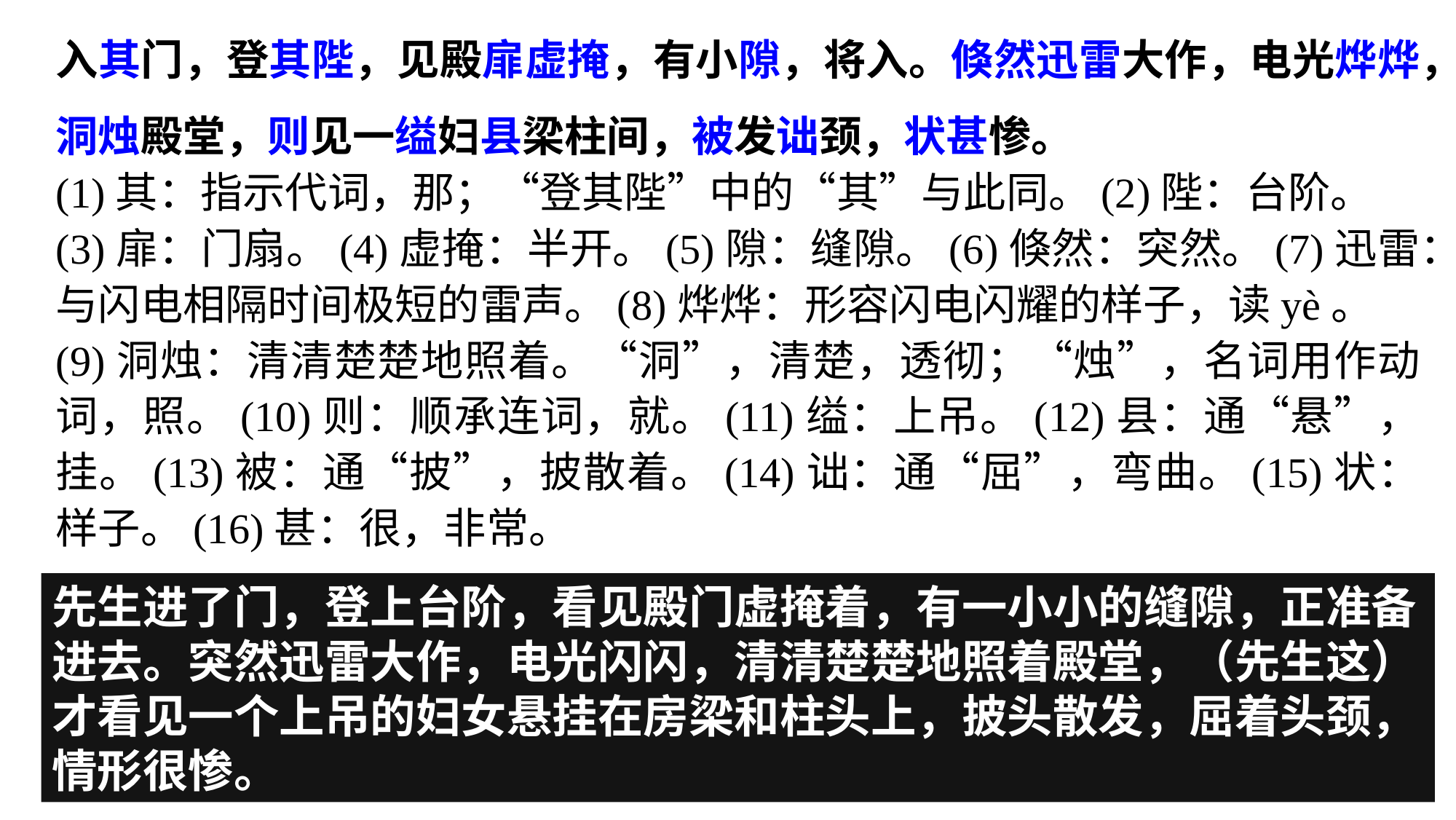

入其门，登其陛，见殿扉虚掩，有小隙，将入。倏然迅雷大作，电光烨烨，洞烛殿堂，则见一缢妇县梁柱间，被发诎颈，状甚惨。
(1)其：指示代词，那；“登其陛”中的“其”与此同。(2)陛：台阶。
(3)扉：门扇。(4)虚掩：半开。(5)隙：缝隙。(6)倏然：突然。(7)迅雷：与闪电相隔时间极短的雷声。(8)烨烨：形容闪电闪耀的样子，读yè。
(9)洞烛：清清楚楚地照着。“洞”，清楚，透彻；“烛”，名词用作动词，照。(10)则：顺承连词，就。(11)缢：上吊。(12)县：通“悬”，挂。(13)被：通“披”，披散着。(14)诎：通“屈”，弯曲。(15)状：样子。(16)甚：很，非常。
先生进了门，登上台阶，看见殿门虚掩着，有一小小的缝隙，正准备进去。突然迅雷大作，电光闪闪，清清楚楚地照着殿堂，（先生这）才看见一个上吊的妇女悬挂在房梁和柱头上，披头散发，屈着头颈，情形很惨。